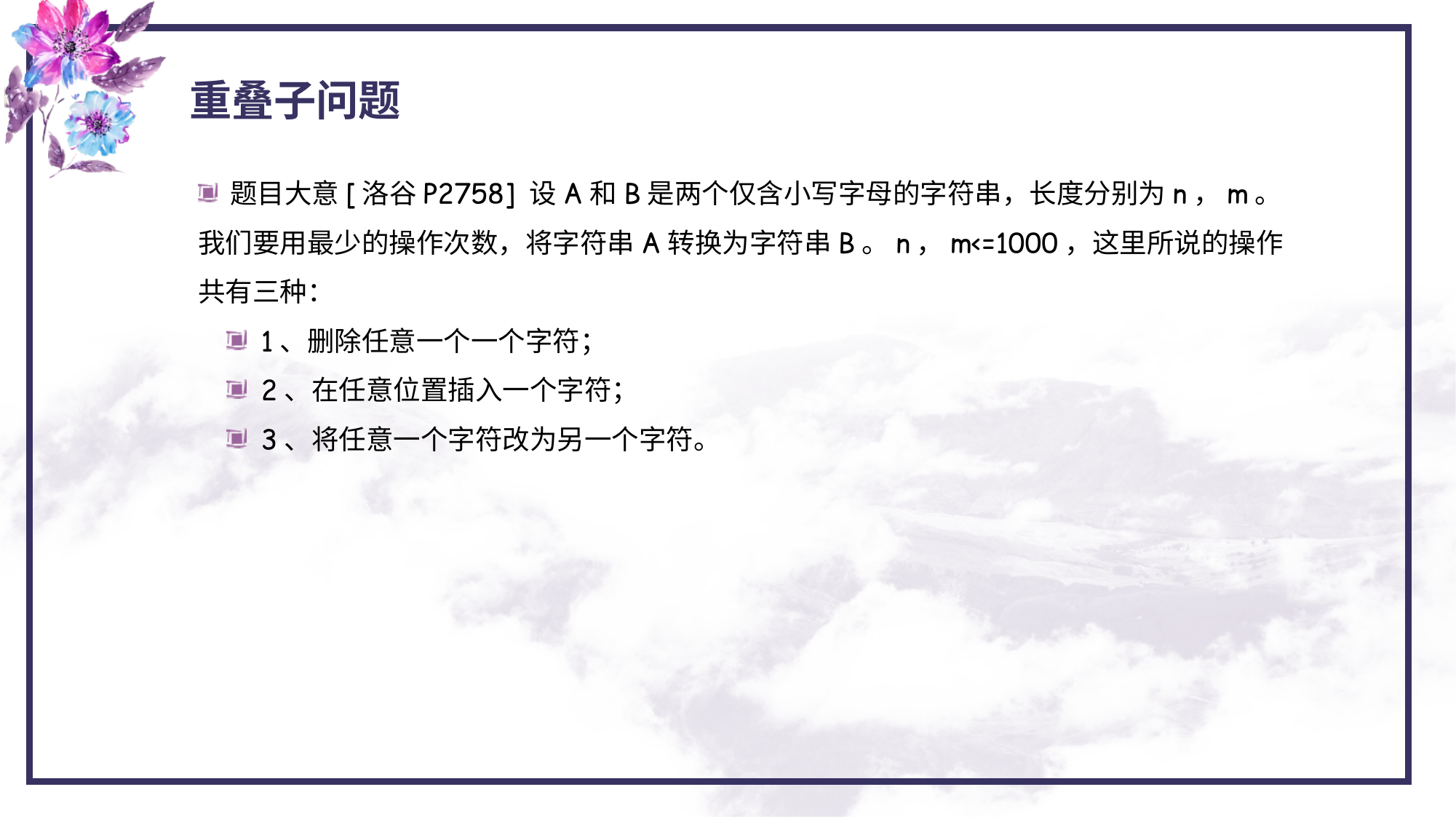

重叠子问题
 题目大意[洛谷P2758] 设A和B是两个仅含小写字母的字符串，长度分别为n，m。我们要用最少的操作次数，将字符串A转换为字符串B。n，m<=1000，这里所说的操作共有三种：
 1、删除任意一个一个字符；
 2、在任意位置插入一个字符；
 3、将任意一个字符改为另一个字符。